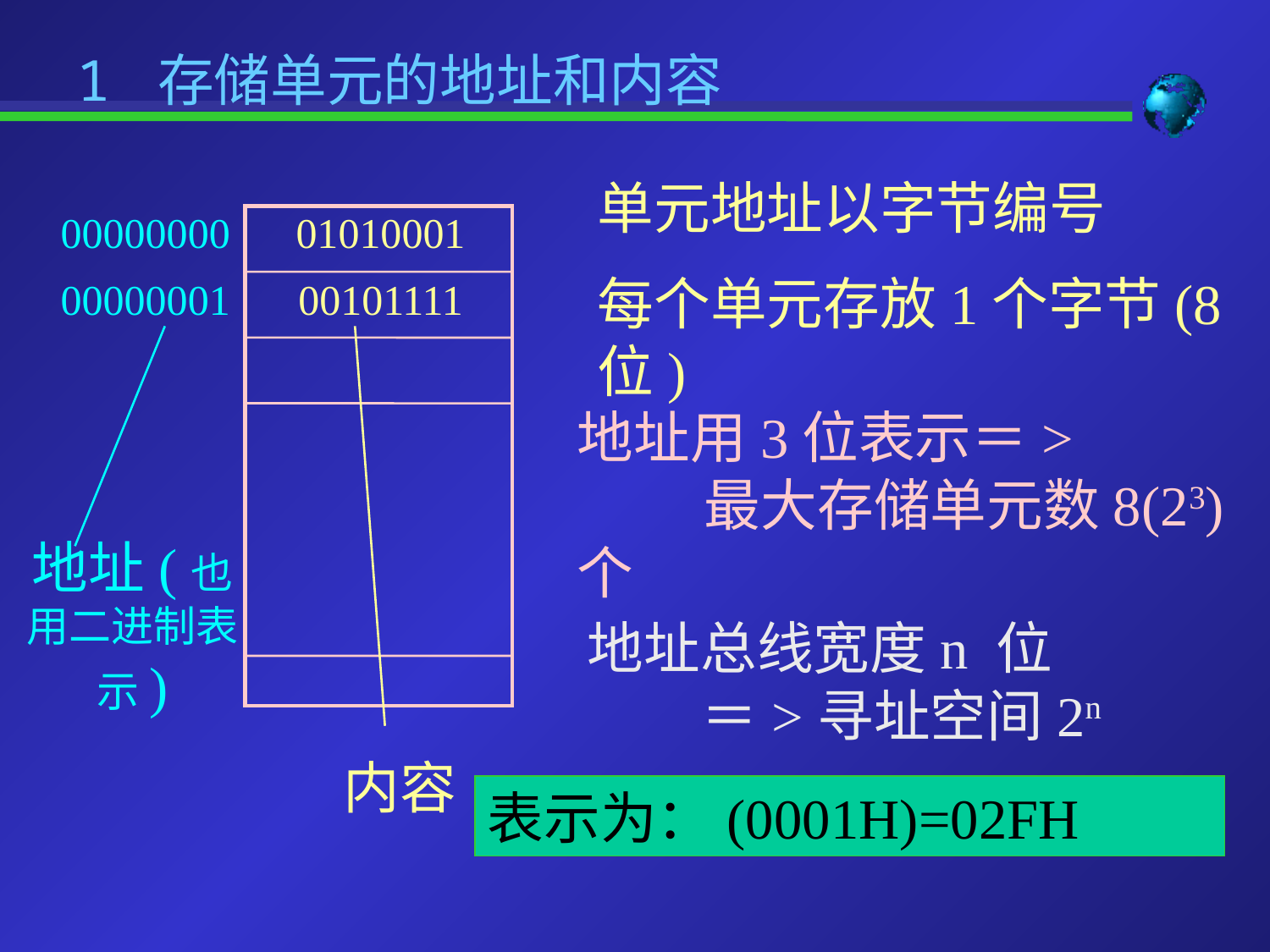

# 1 存储单元的地址和内容
单元地址以字节编号
每个单元存放1个字节(8位)
00000000
00000001

01010001
00101111

地址用3位表示＝>
        最大存储单元数8(23)个
地址(也用二进制表示)
地址总线宽度n 位
         ＝>寻址空间2n
内容
表示为：(0001H)=02FH
52